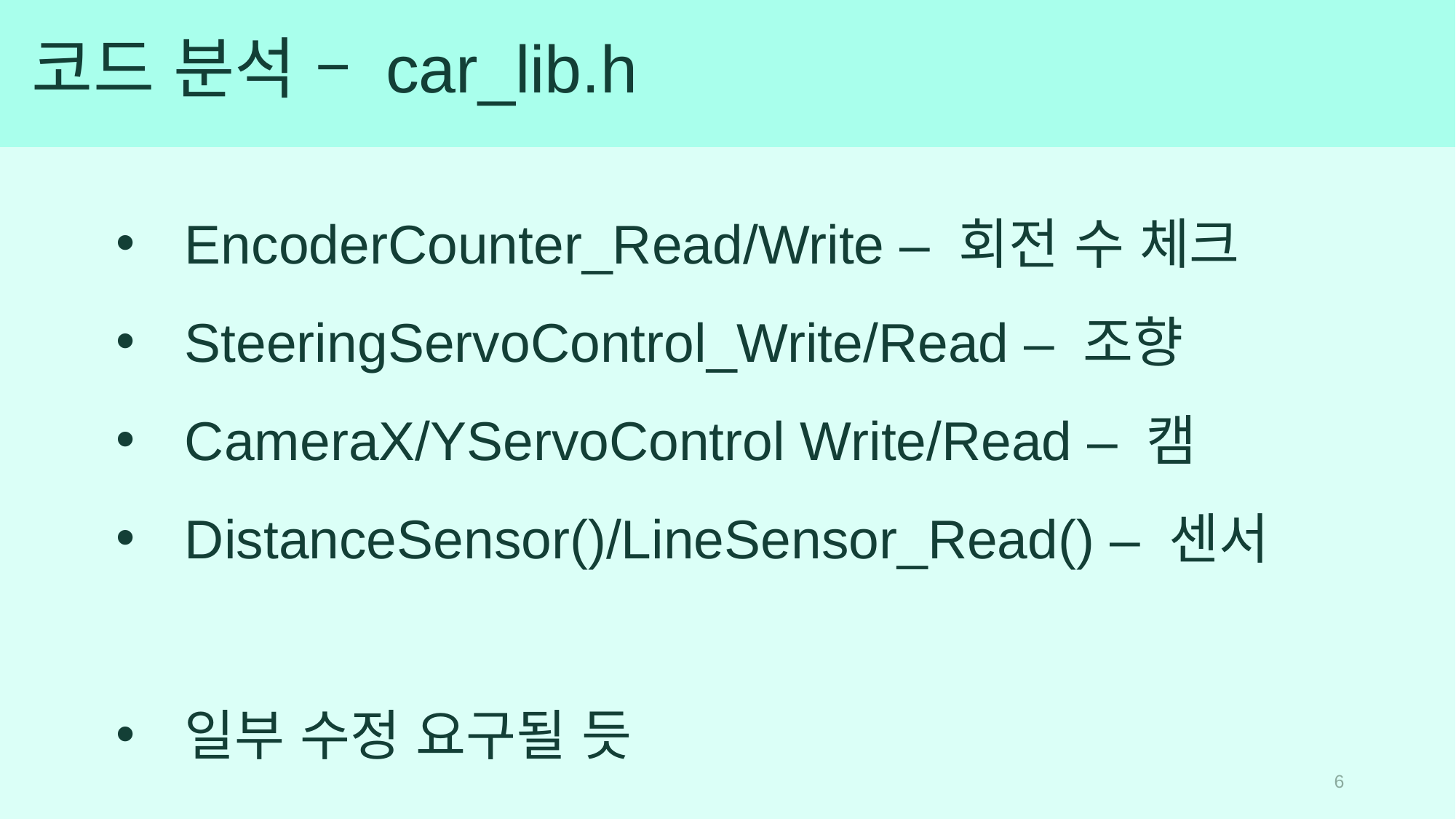

# 코드 분석 – car_lib.h
EncoderCounter_Read/Write – 회전 수 체크
SteeringServoControl_Write/Read – 조향
CameraX/YServoControl Write/Read – 캠
DistanceSensor()/LineSensor_Read() – 센서

일부 수정 요구될 듯
6